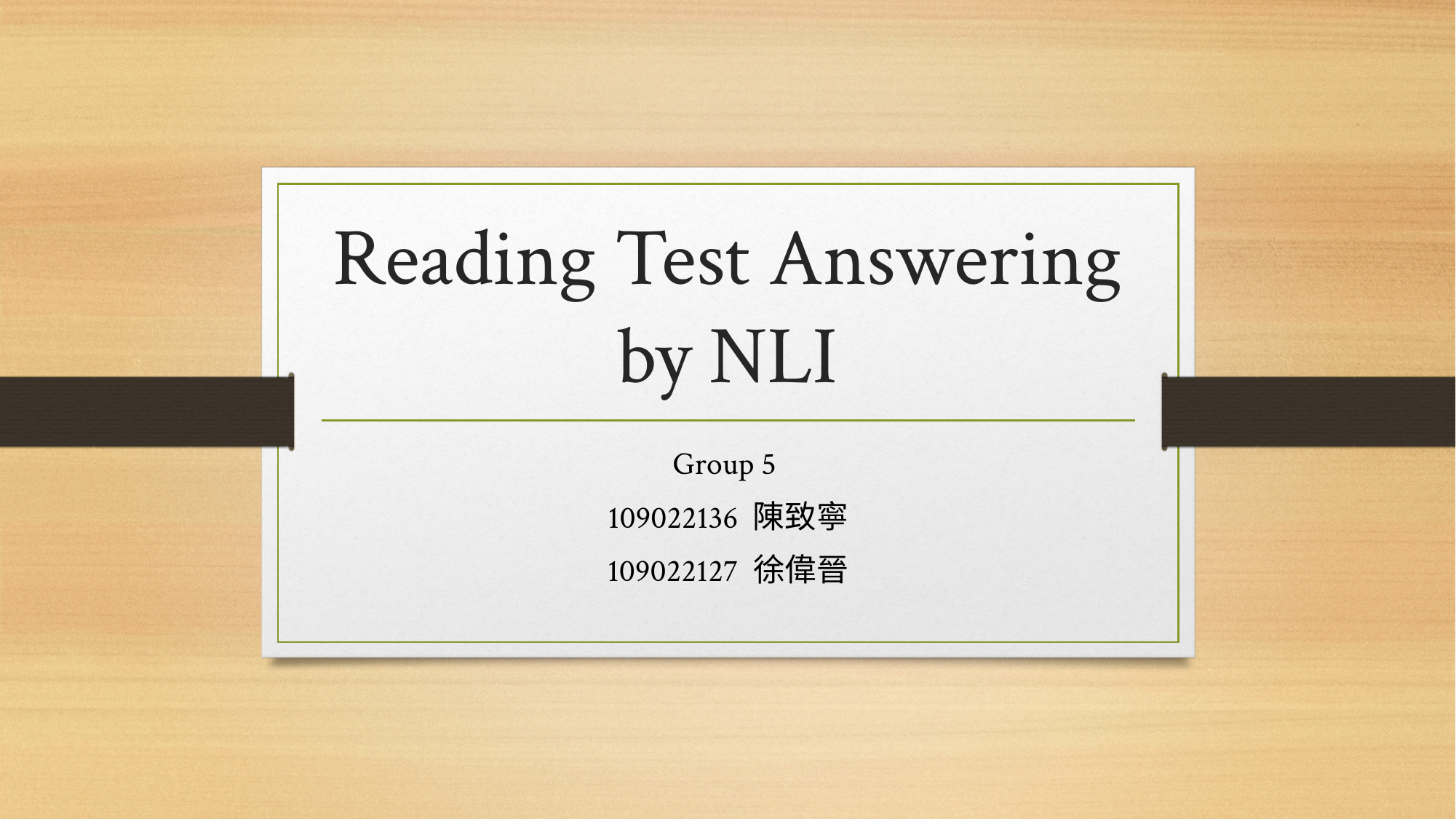

# Reading Test Answering by NLI
Group 5
109022136 陳致寧
109022127 徐偉晉